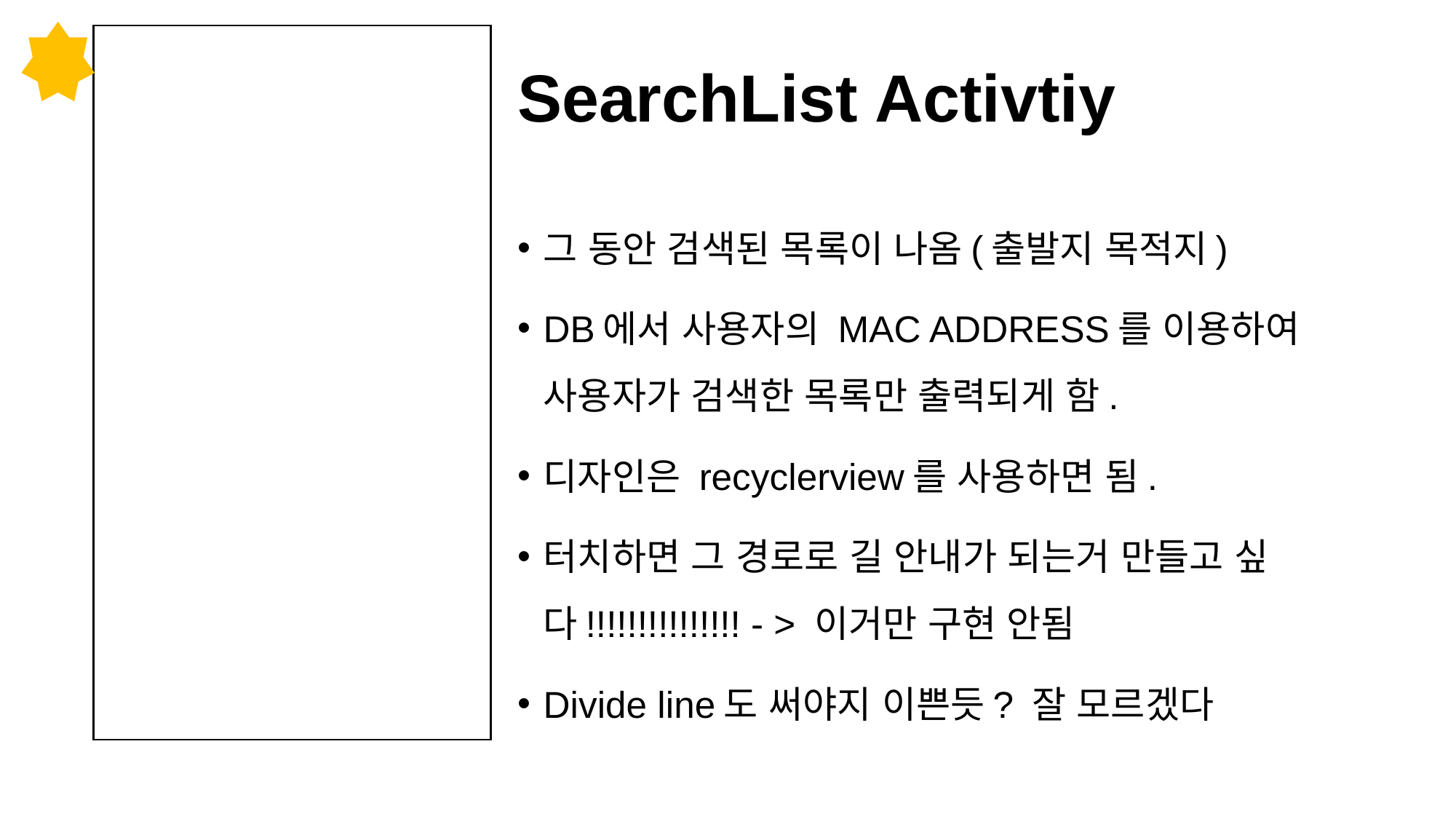

# SearchList Activtiy
그 동안 검색된 목록이 나옴(출발지 목적지)
DB에서 사용자의 MAC ADDRESS를 이용하여 사용자가 검색한 목록만 출력되게 함.
디자인은 recyclerview를 사용하면 됨.
터치하면 그 경로로 길 안내가 되는거 만들고 싶다!!!!!!!!!!!!!!! - > 이거만 구현 안됨
Divide line도 써야지 이쁜듯? 잘 모르겠다